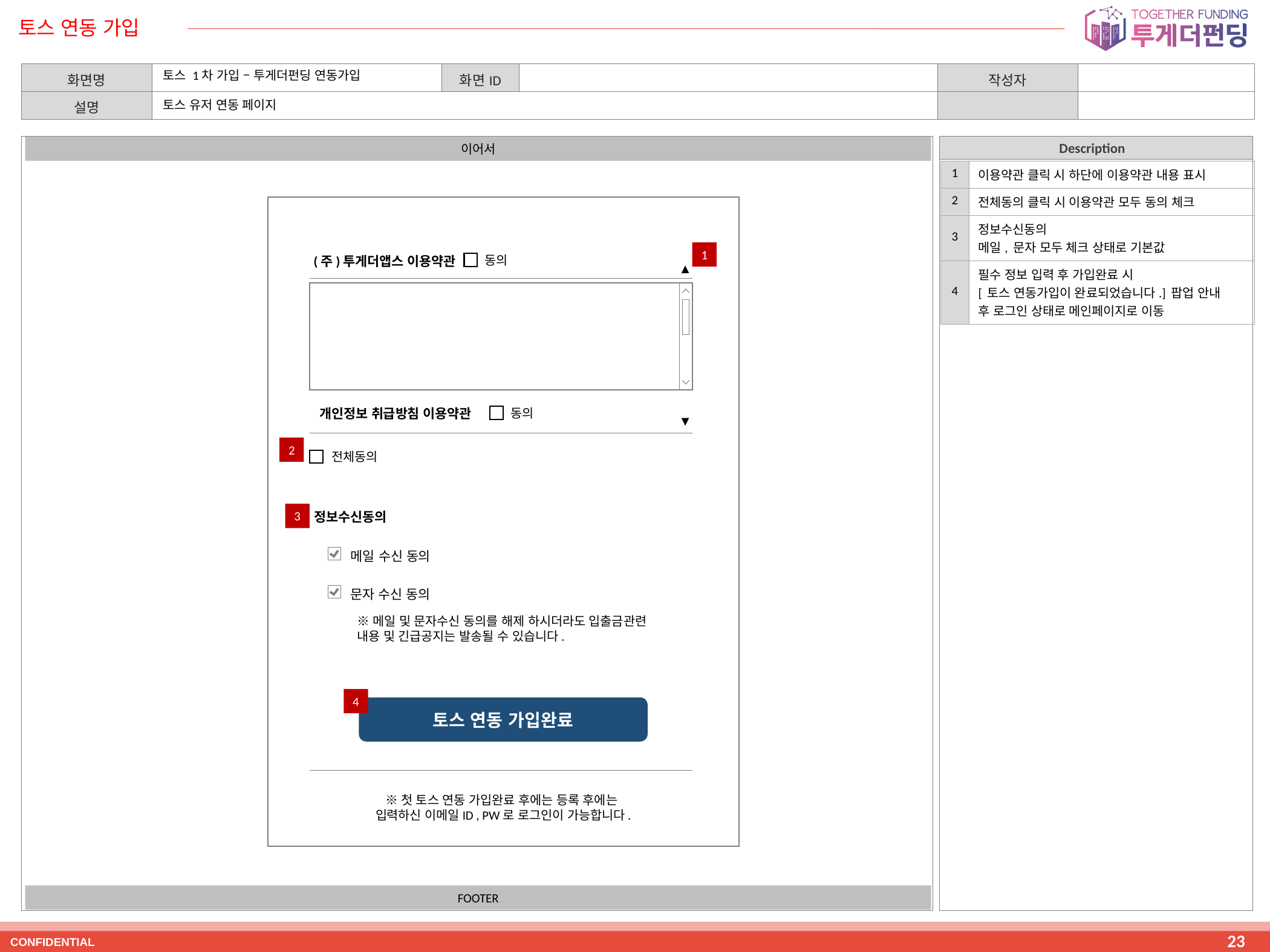

# 토스 연동 가입
토스 1차 가입 – 투게더펀딩 연동가입
토스 유저 연동 페이지
이어서
| 1 | 이용약관 클릭 시 하단에 이용약관 내용 표시 |
| --- | --- |
| 2 | 전체동의 클릭 시 이용약관 모두 동의 체크 |
| 3 | 정보수신동의 메일, 문자 모두 체크 상태로 기본값 |
| 4 | 필수 정보 입력 후 가입완료 시 [ 토스 연동가입이 완료되었습니다.] 팝업 안내 후 로그인 상태로 메인페이지로 이동 |

1
(주)투게더앱스 이용약관
▲

개인정보 취급방침 이용약관
▼
동의

동의

2
전체동의

3
정보수신동의
메일 수신 동의

문자 수신 동의

※메일 및 문자수신 동의를 해제 하시더라도 입출금관련
내용 및 긴급공지는 발송될 수 있습니다.
4
토스 연동 가입완료
※첫 토스 연동 가입완료 후에는 등록 후에는
입력하신 이메일ID , PW로 로그인이 가능합니다.
FOOTER
23